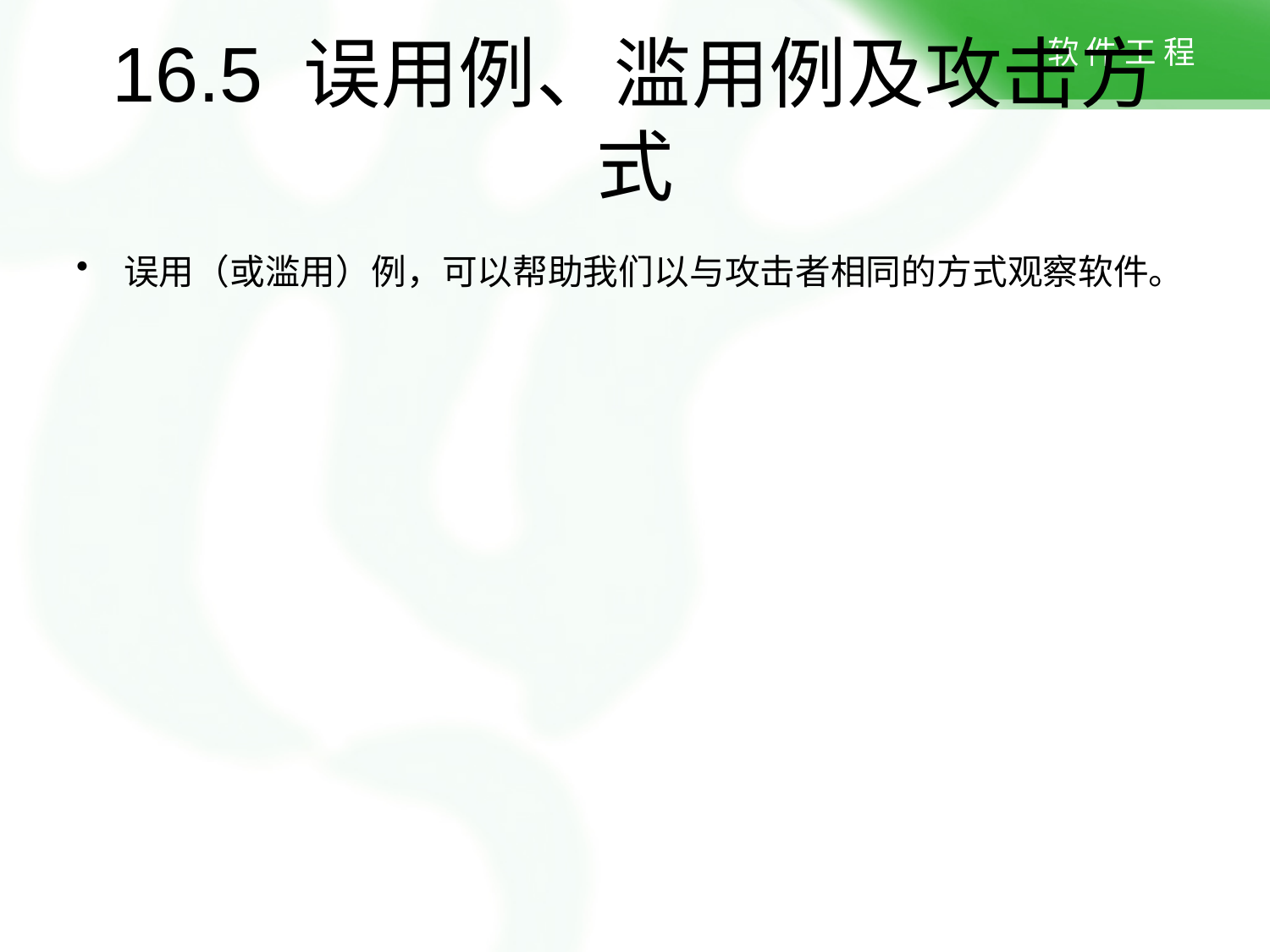

# 16.5 误用例、滥用例及攻击方式
误用（或滥用）例，可以帮助我们以与攻击者相同的方式观察软件。